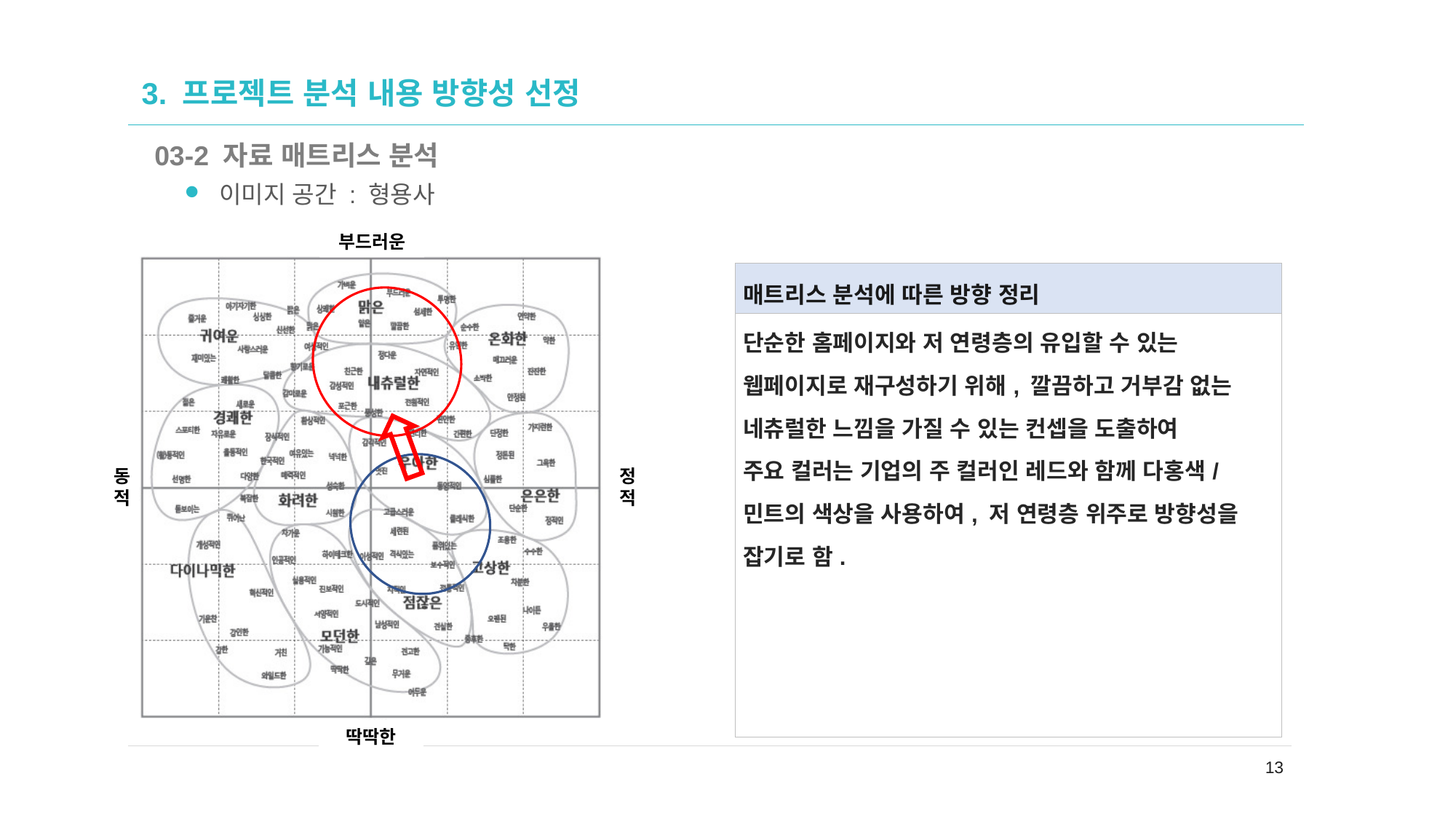

02
# 3. 프로젝트 분석 내용 방향성 선정
03-2 자료 매트리스 분석
이미지 공간 : 형용사
| 매트리스 분석에 따른 방향 정리 |
| --- |
| 단순한 홈페이지와 저 연령층의 유입할 수 있는 웹페이지로 재구성하기 위해, 깔끔하고 거부감 없는 네츄럴한 느낌을 가질 수 있는 컨셉을 도출하여 주요 컬러는 기업의 주 컬러인 레드와 함께 다홍색/민트의 색상을 사용하여, 저 연령층 위주로 방향성을 잡기로 함. |

13